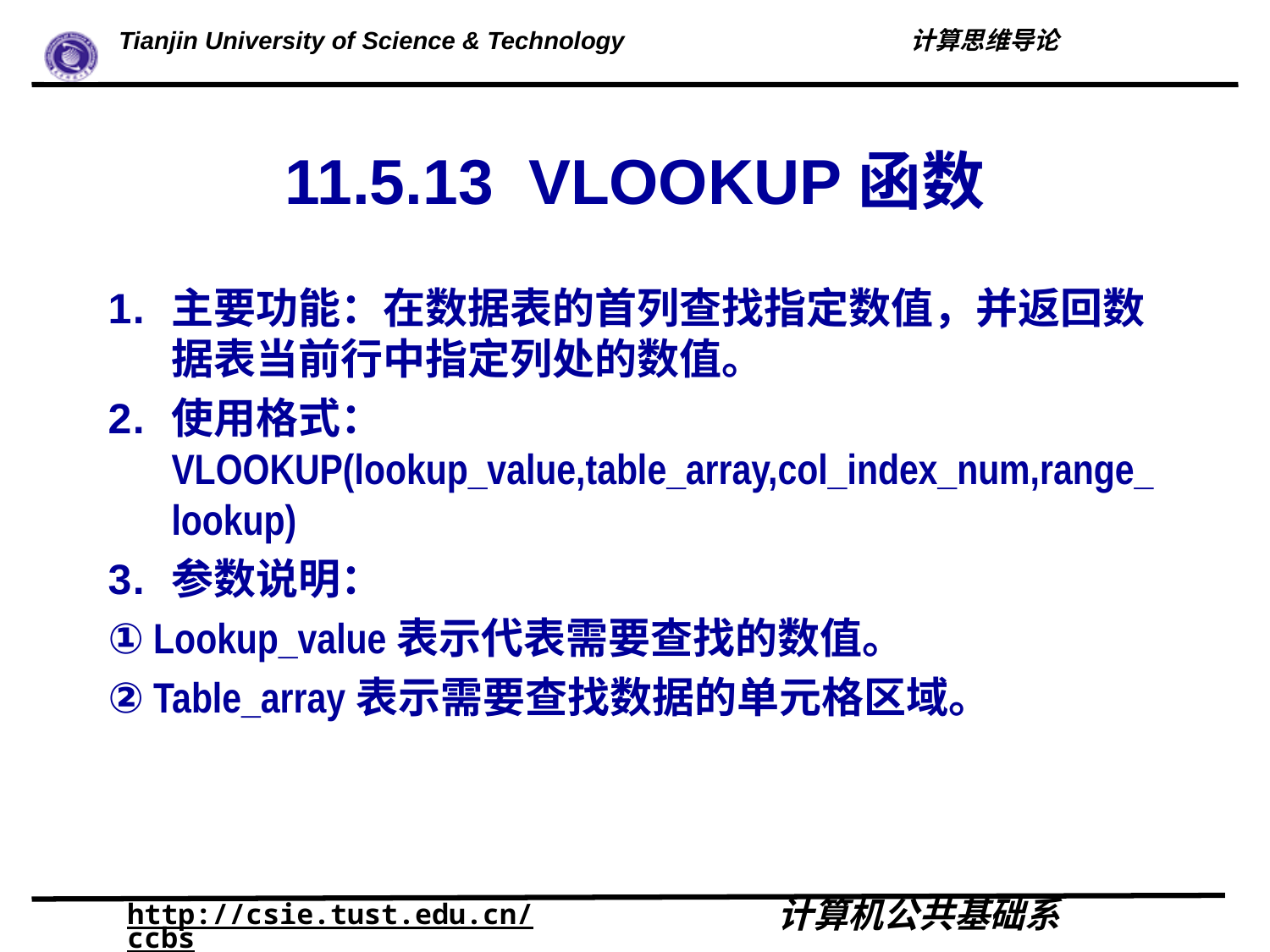

# 11.5.13  VLOOKUP函数
主要功能：在数据表的首列查找指定数值，并返回数据表当前行中指定列处的数值。
使用格式：VLOOKUP(lookup_value,table_array,col_index_num,range_lookup)
参数说明：
① Lookup_value表示代表需要查找的数值。
② Table_array表示需要查找数据的单元格区域。